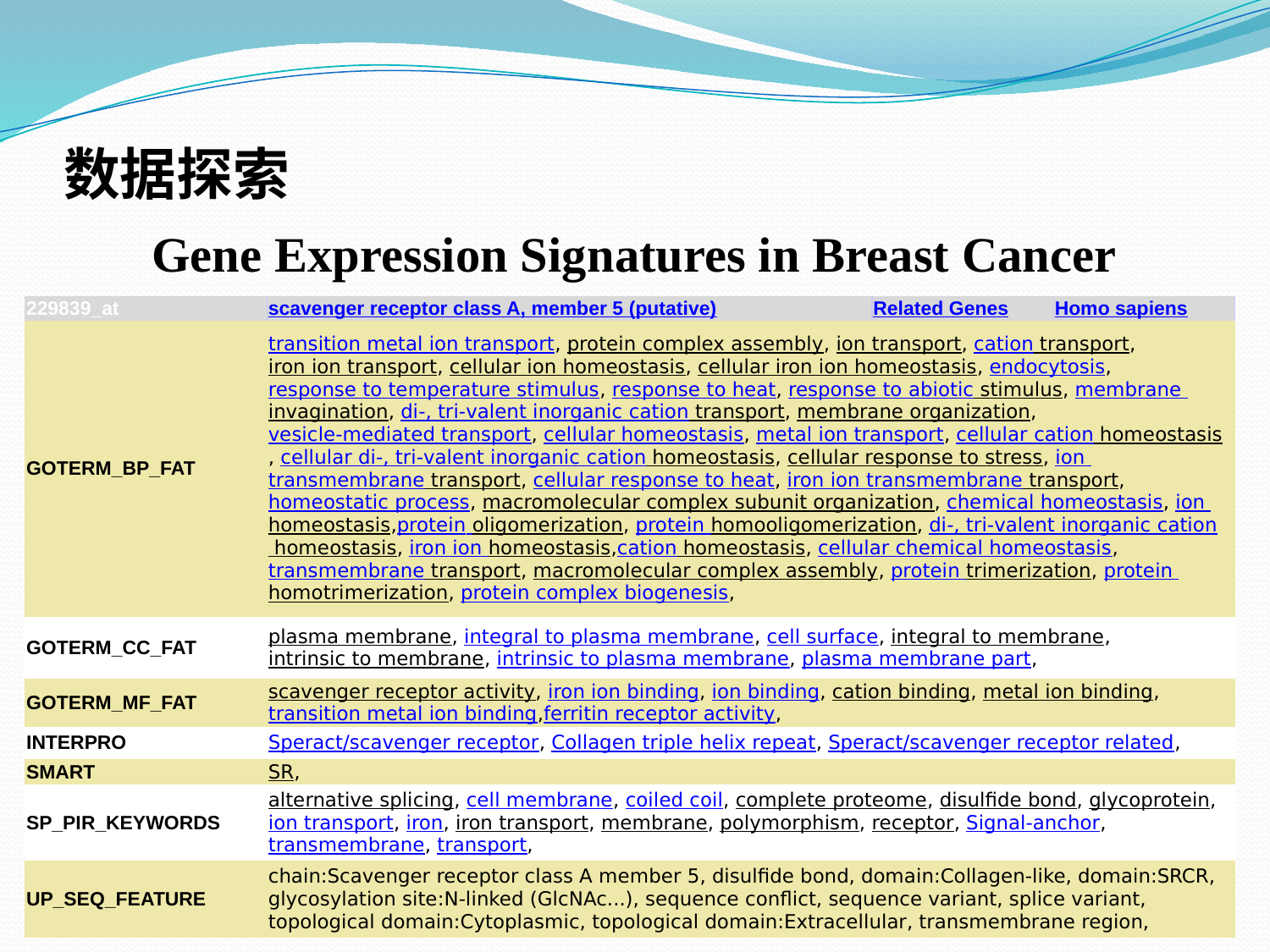

# 数据探索
Gene Expression Signatures in Breast Cancer
| 229839\_at | scavenger receptor class A, member 5 (putative) | Related Genes | Homo sapiens |
| --- | --- | --- | --- |
| GOTERM\_BP\_FAT | transition metal ion transport, protein complex assembly, ion transport, cation transport, iron ion transport, cellular ion homeostasis, cellular iron ion homeostasis, endocytosis, response to temperature stimulus, response to heat, response to abiotic stimulus, membrane invagination, di-, tri-valent inorganic cation transport, membrane organization, vesicle-mediated transport, cellular homeostasis, metal ion transport, cellular cation homeostasis, cellular di-, tri-valent inorganic cation homeostasis, cellular response to stress, ion transmembrane transport, cellular response to heat, iron ion transmembrane transport, homeostatic process, macromolecular complex subunit organization, chemical homeostasis, ion homeostasis,protein oligomerization, protein homooligomerization, di-, tri-valent inorganic cation homeostasis, iron ion homeostasis,cation homeostasis, cellular chemical homeostasis, transmembrane transport, macromolecular complex assembly, protein trimerization, protein homotrimerization, protein complex biogenesis, |  |  |
| GOTERM\_CC\_FAT | plasma membrane, integral to plasma membrane, cell surface, integral to membrane, intrinsic to membrane, intrinsic to plasma membrane, plasma membrane part, |  |  |
| GOTERM\_MF\_FAT | scavenger receptor activity, iron ion binding, ion binding, cation binding, metal ion binding, transition metal ion binding,ferritin receptor activity, |  |  |
| INTERPRO | Speract/scavenger receptor, Collagen triple helix repeat, Speract/scavenger receptor related, |  |  |
| SMART | SR, |  |  |
| SP\_PIR\_KEYWORDS | alternative splicing, cell membrane, coiled coil, complete proteome, disulfide bond, glycoprotein, ion transport, iron, iron transport, membrane, polymorphism, receptor, Signal-anchor, transmembrane, transport, |  |  |
| UP\_SEQ\_FEATURE | chain:Scavenger receptor class A member 5, disulfide bond, domain:Collagen-like, domain:SRCR, glycosylation site:N-linked (GlcNAc...), sequence conflict, sequence variant, splice variant, topological domain:Cytoplasmic, topological domain:Extracellular, transmembrane region, |  |  |
31